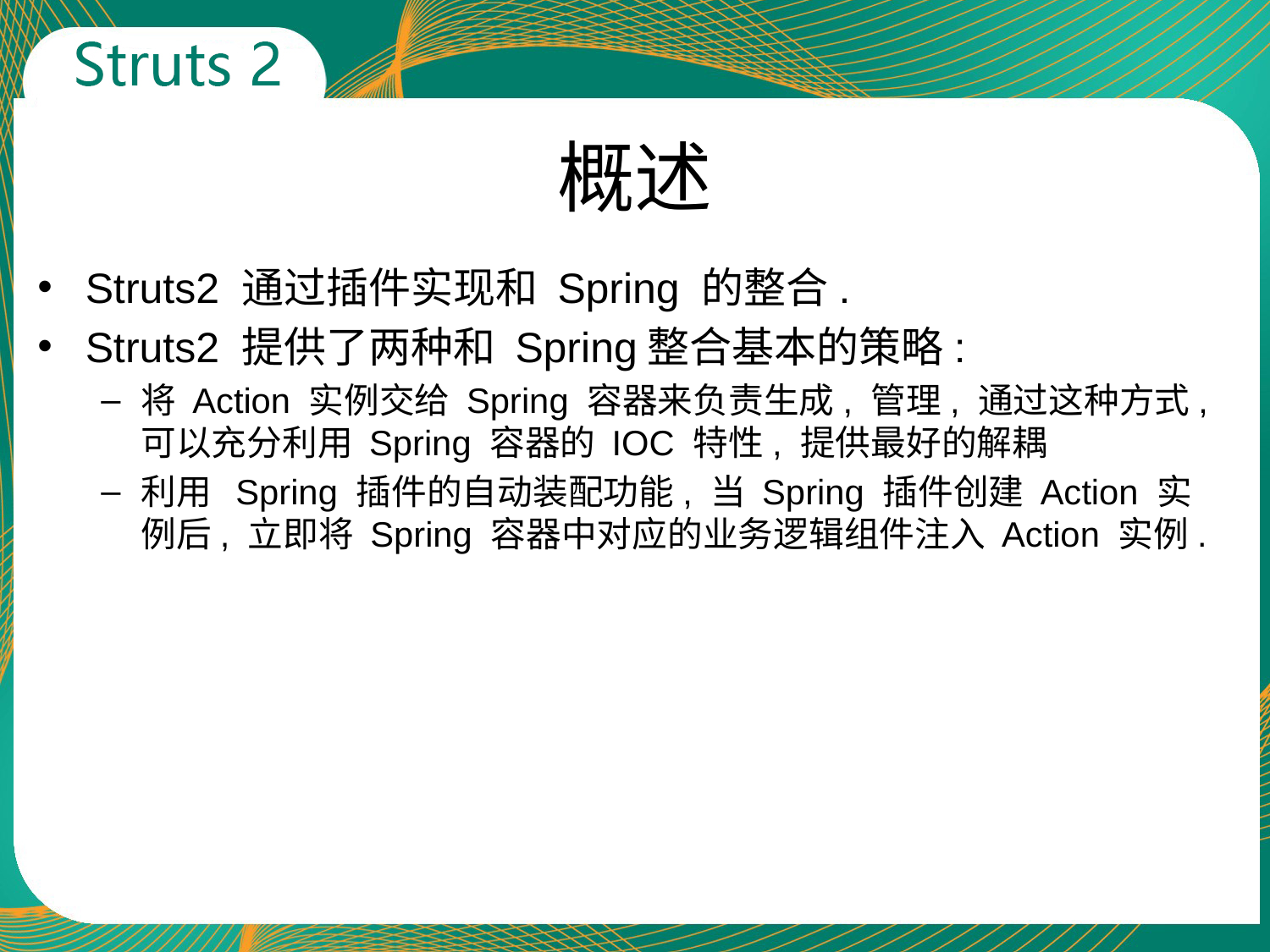

# 概述
Struts2 通过插件实现和 Spring 的整合.
Struts2 提供了两种和 Spring整合基本的策略:
将 Action 实例交给 Spring 容器来负责生成, 管理, 通过这种方式, 可以充分利用 Spring 容器的 IOC 特性, 提供最好的解耦
利用  Spring 插件的自动装配功能, 当 Spring 插件创建 Action 实例后, 立即将 Spring 容器中对应的业务逻辑组件注入 Action 实例.